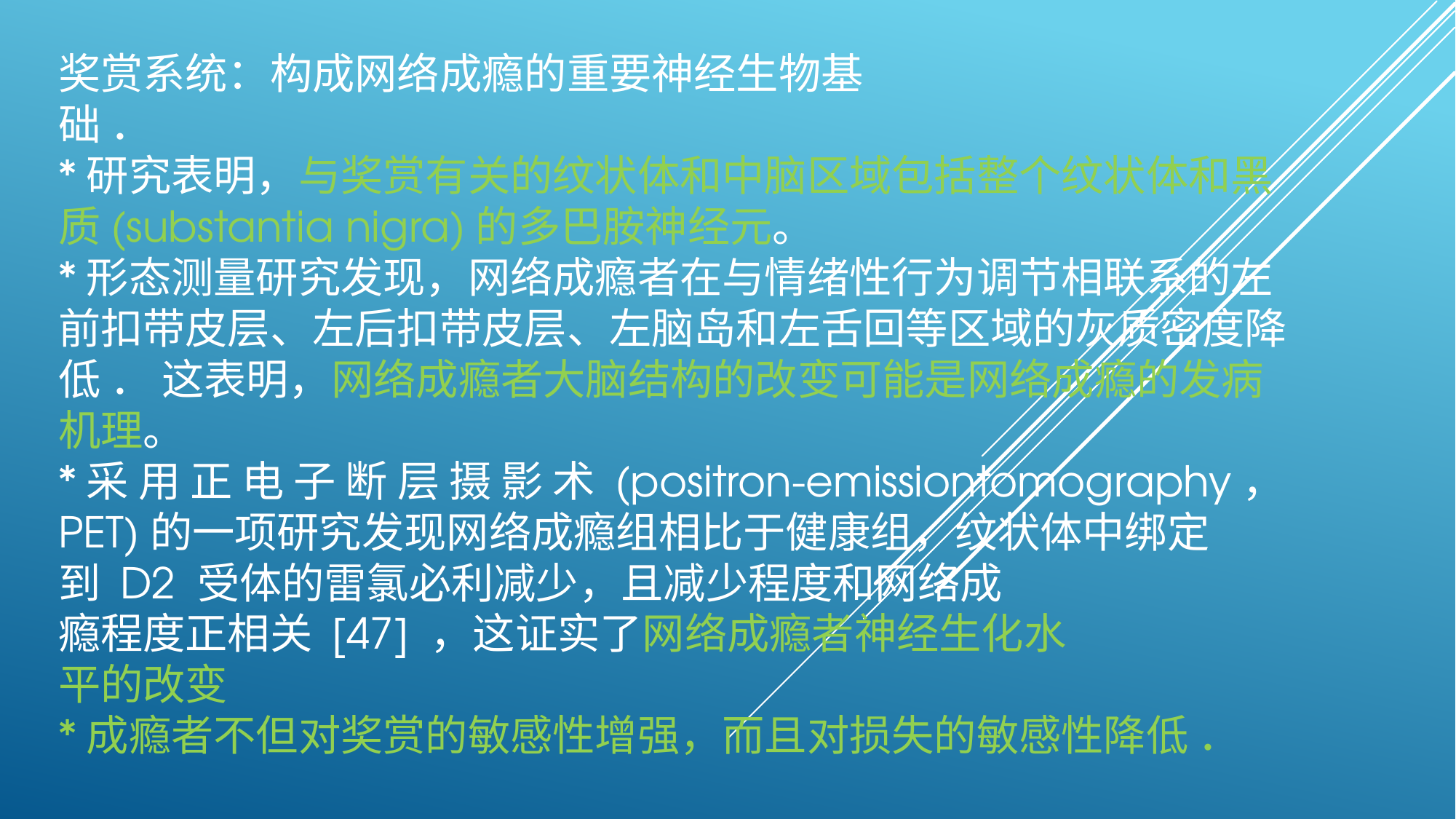

奖赏系统：构成网络成瘾的重要神经生物基
础 ．
*研究表明，与奖赏有关的纹状体和中脑区域包括整个纹状体和黑质(substantia nigra)的多巴胺神经元。
*形态测量研究发现，网络成瘾者在与情绪性行为调节相联系的左前扣带皮层、左后扣带皮层、左脑岛和左舌回等区域的灰质密度降低 ． 这表明，网络成瘾者大脑结构的改变可能是网络成瘾的发病机理。
*采 用 正 电 子 断 层 摄 影 术 (positron-emissiontomography，PET)的一项研究发现网络成瘾组相比于健康组，纹状体中绑定
到 D2 受体的雷氯必利减少，且减少程度和网络成
瘾程度正相关 [47] ，这证实了网络成瘾者神经生化水
平的改变
*成瘾者不但对奖赏的敏感性增强，而且对损失的敏感性降低 ．